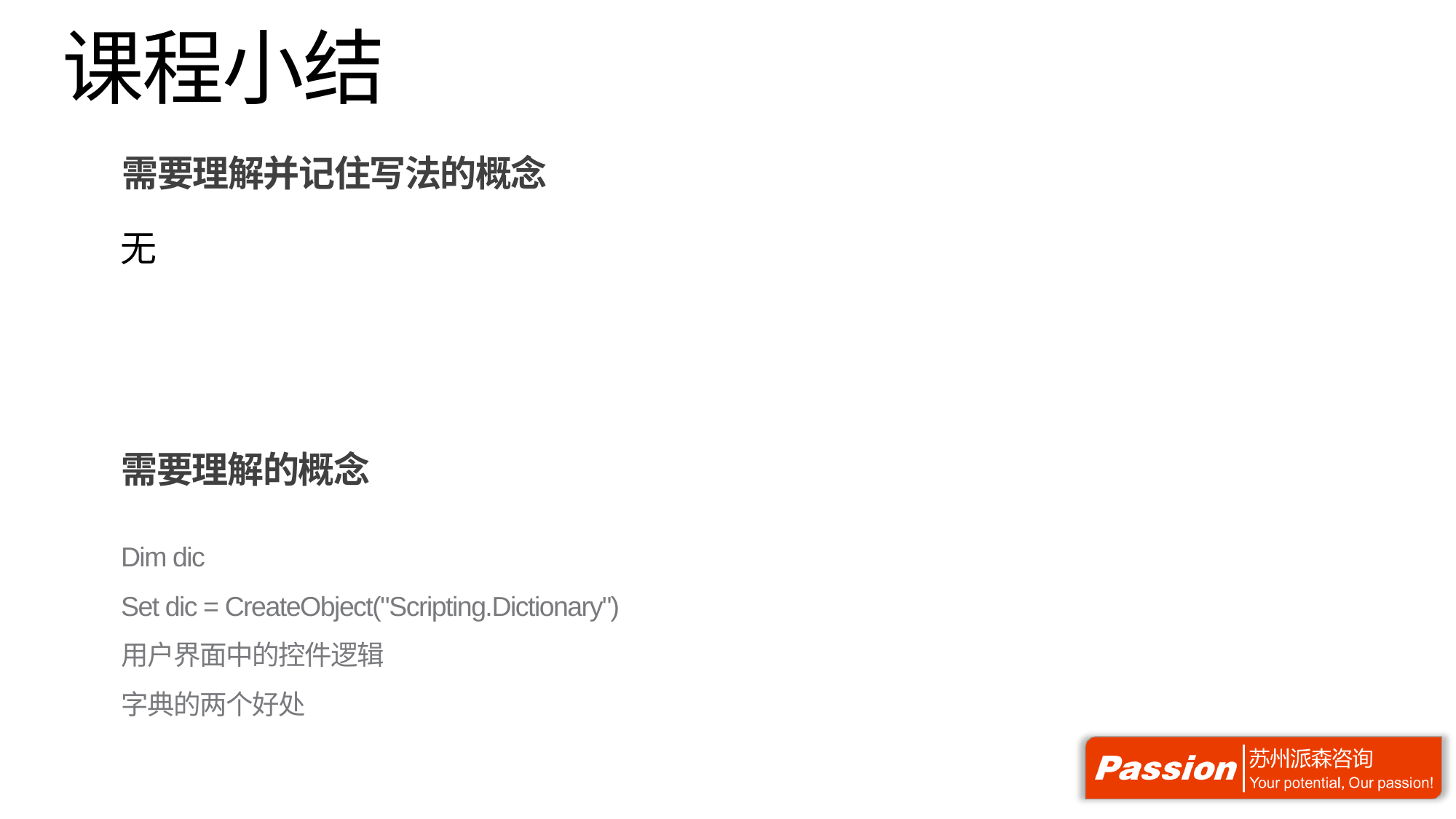

# 课程小结
需要理解并记住写法的概念

无

需要理解的概念
Dim dic
Set dic = CreateObject("Scripting.Dictionary")
用户界面中的控件逻辑
字典的两个好处